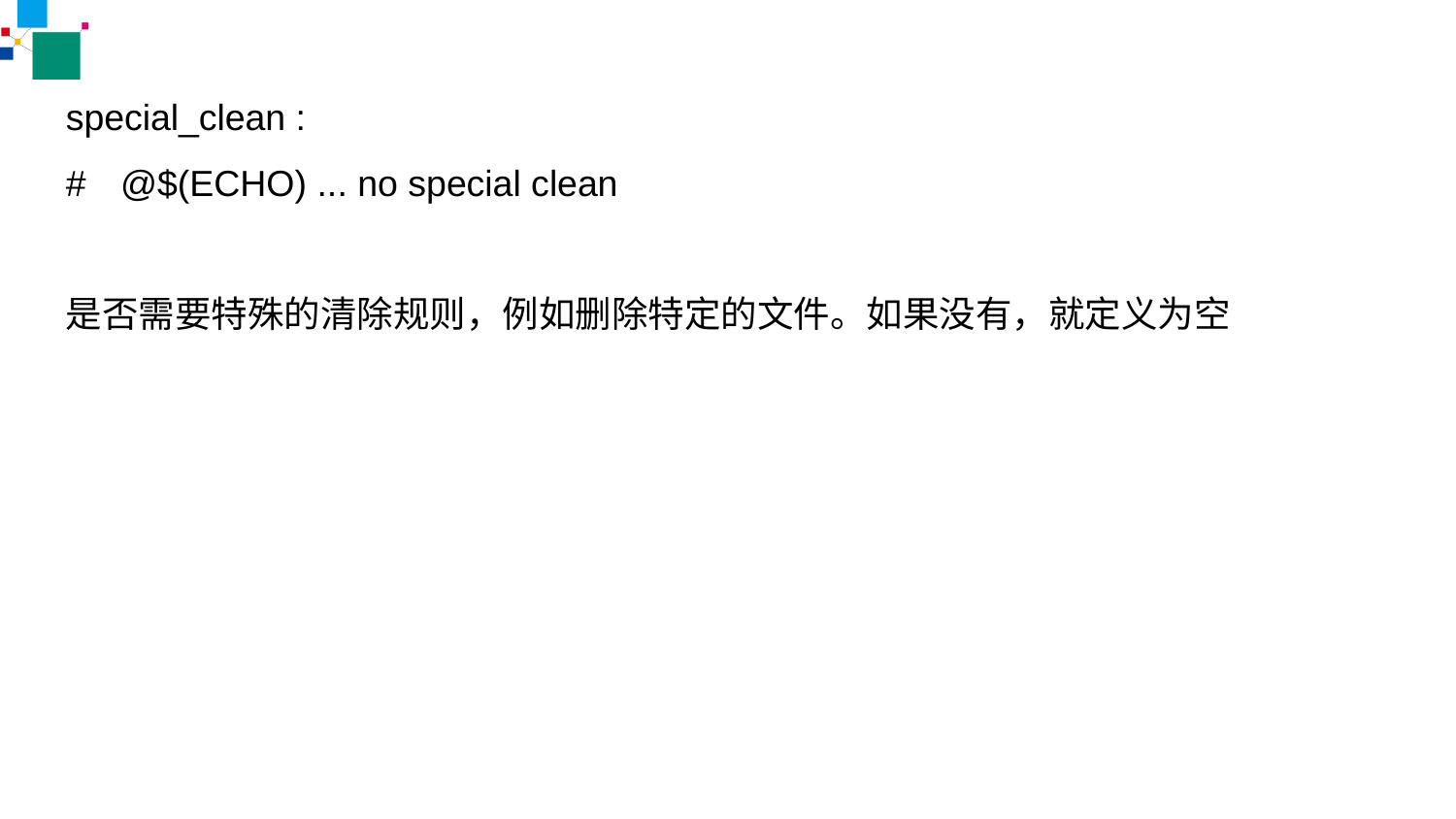

special_clean :
#	@$(ECHO) ... no special clean

是否需要特殊的清除规则，例如删除特定的文件。如果没有，就定义为空
（单位名称）